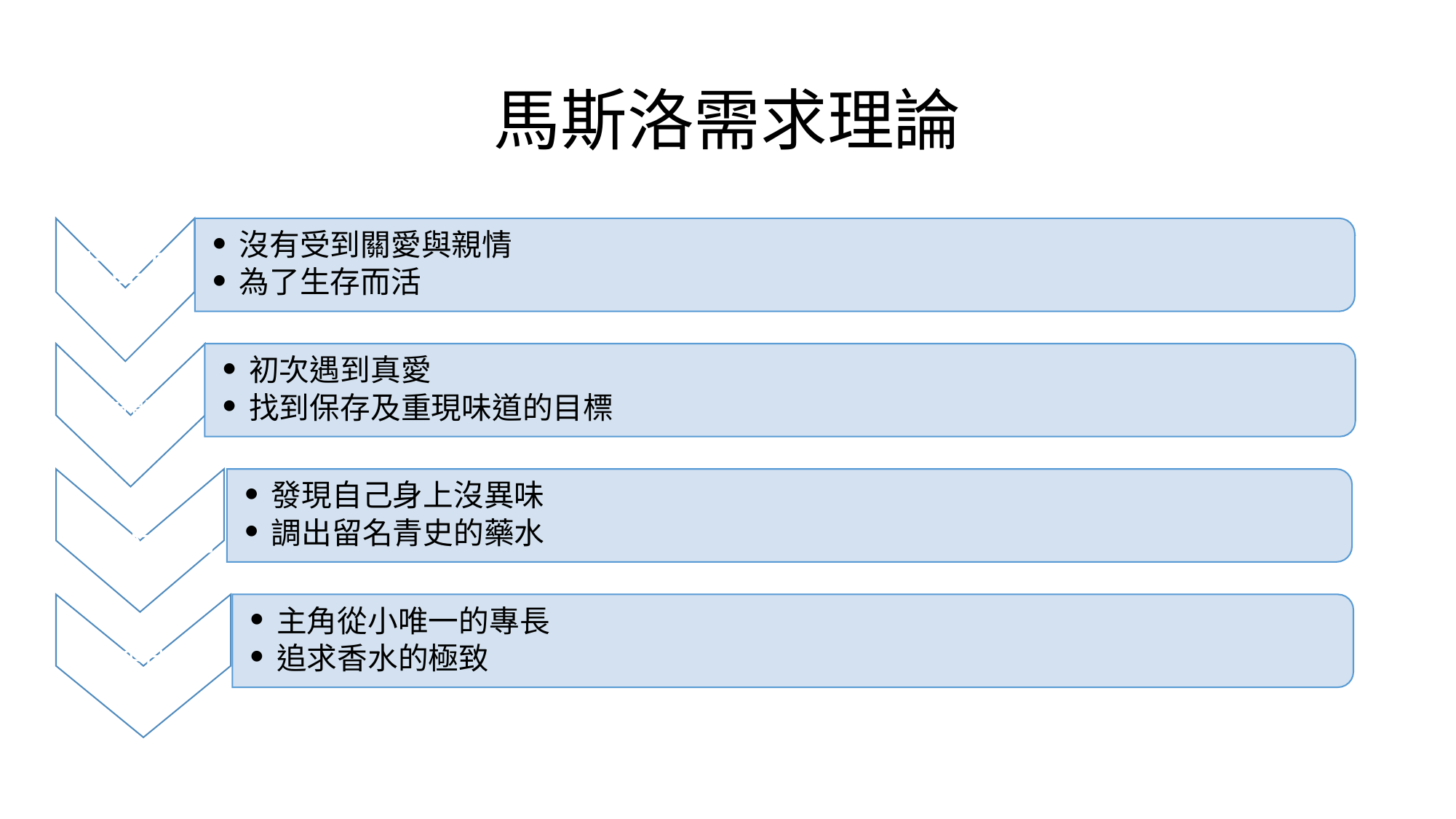

# 馬斯洛需求理論

沒有受到關愛與親情
為了生存而活
生理及安全

愛與歸屬
初次遇到真愛
找到保存及重現味道的目標

尊重及認同
發現自己身上沒異味
調出留名青史的藥水

自我成就
主角從小唯一的專長
追求香水的極致